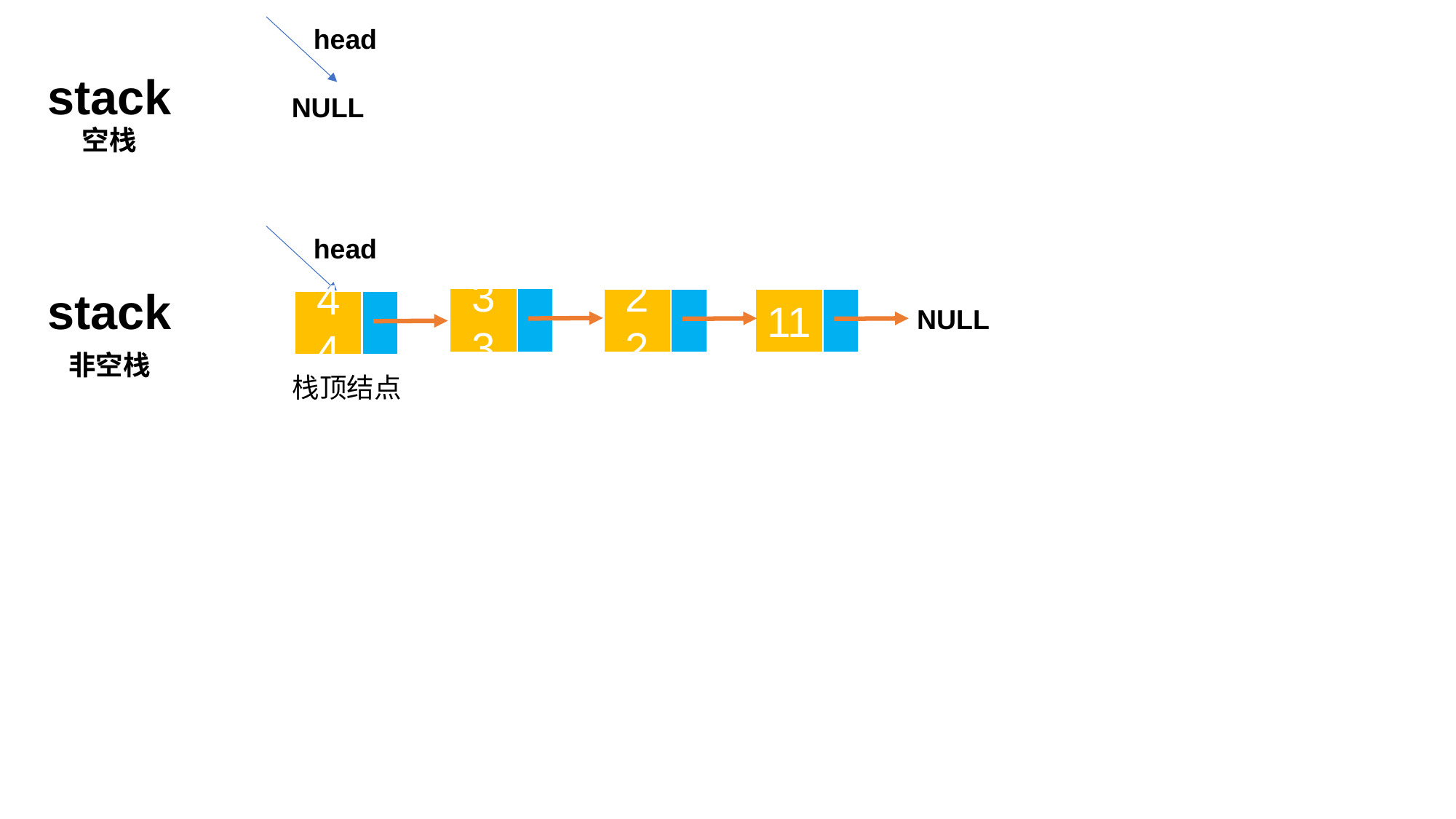

head
stack
NULL
空栈
head
stack
33

22

11

44

NULL
非空栈
栈顶结点